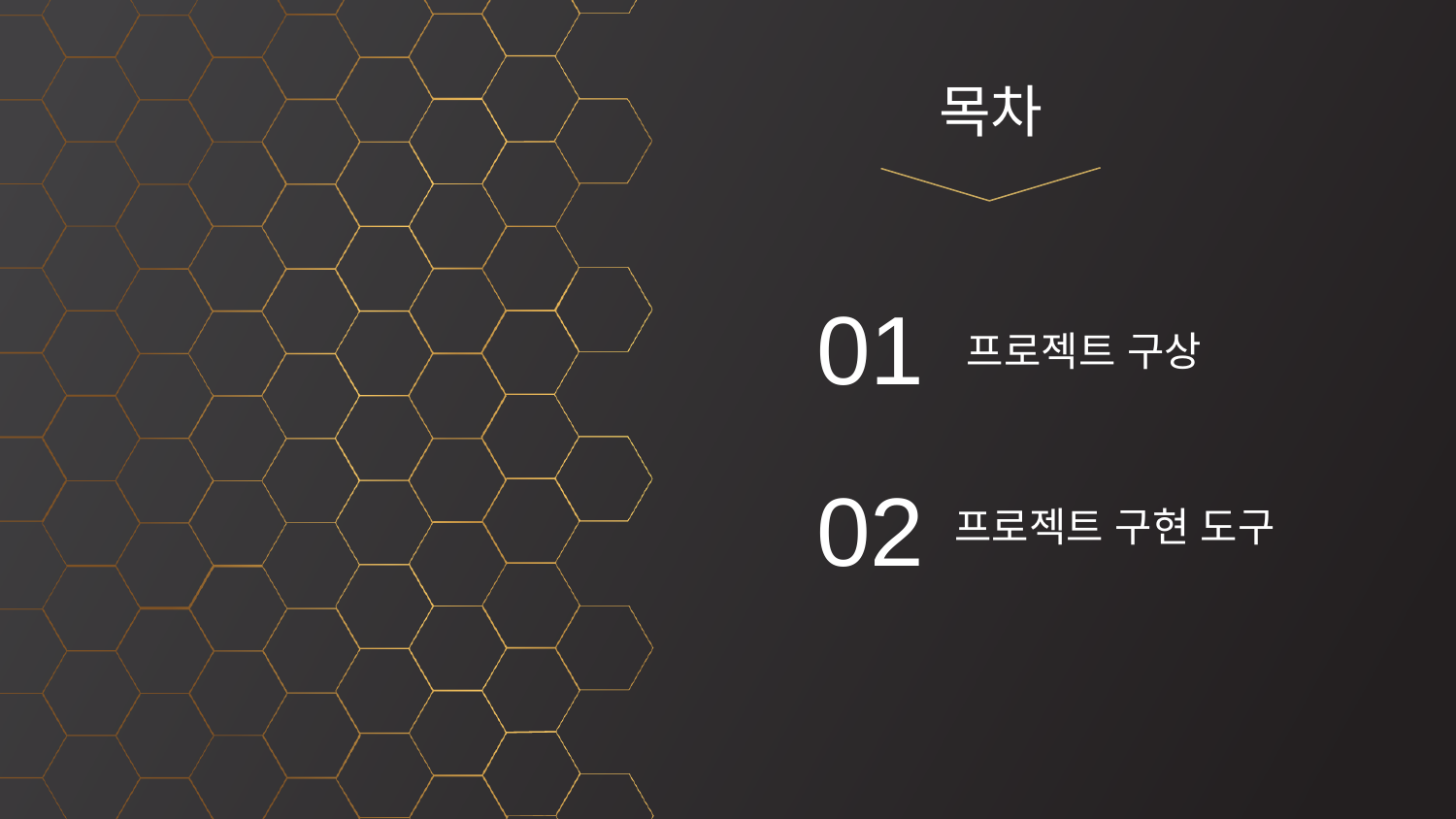

목차

01
프로젝트 구상
02
프로젝트 구현 도구